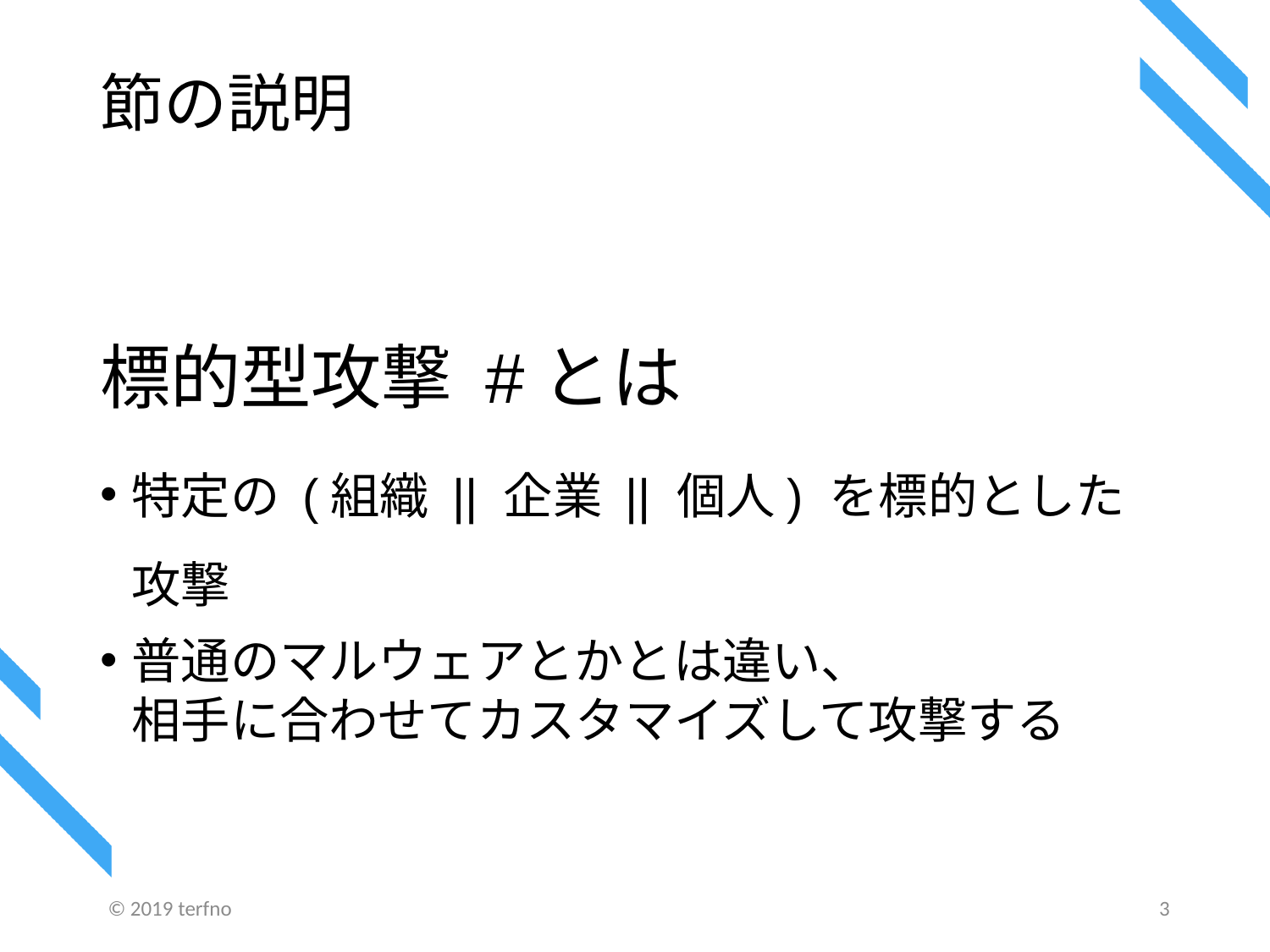

# 節の説明
標的型攻撃 #とは
特定の (組織 || 企業 || 個人) を標的とした攻撃
普通のマルウェアとかとは違い、
相手に合わせてカスタマイズして攻撃する
© 2019 terfno
3